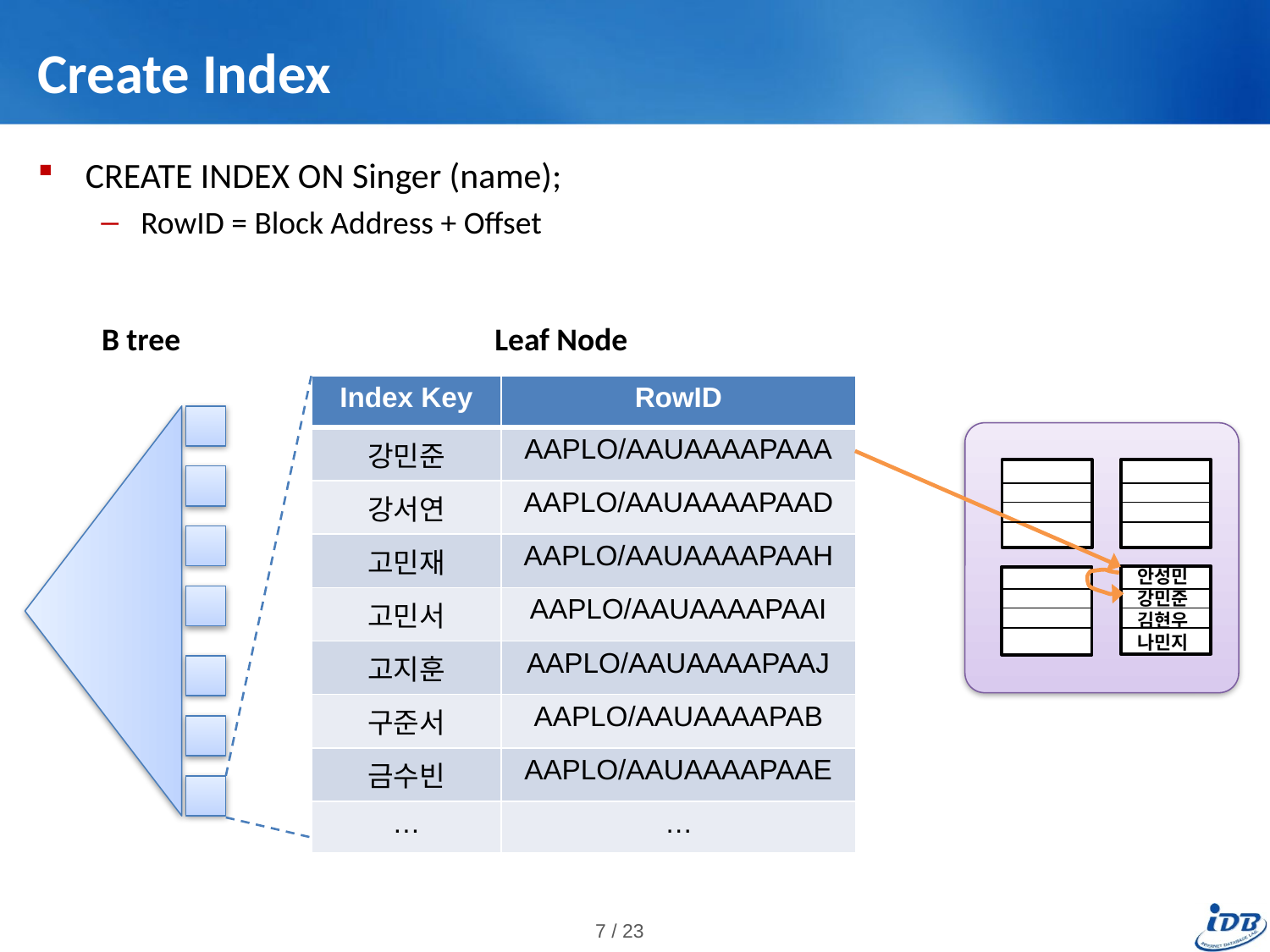

# Create Index
CREATE INDEX ON Singer (name);
RowID = Block Address + Offset
B tree
Leaf Node
| Index Key | RowID |
| --- | --- |
| 강민준 | AAPLO/AAUAAAAPAAA |
| 강서연 | AAPLO/AAUAAAAPAAD |
| 고민재 | AAPLO/AAUAAAAPAAH |
| 고민서 | AAPLO/AAUAAAAPAAI |
| 고지훈 | AAPLO/AAUAAAAPAAJ |
| 구준서 | AAPLO/AAUAAAAPAB |
| 금수빈 | AAPLO/AAUAAAAPAAE |
| … | … |

안성민
강민준
김현우
나민지